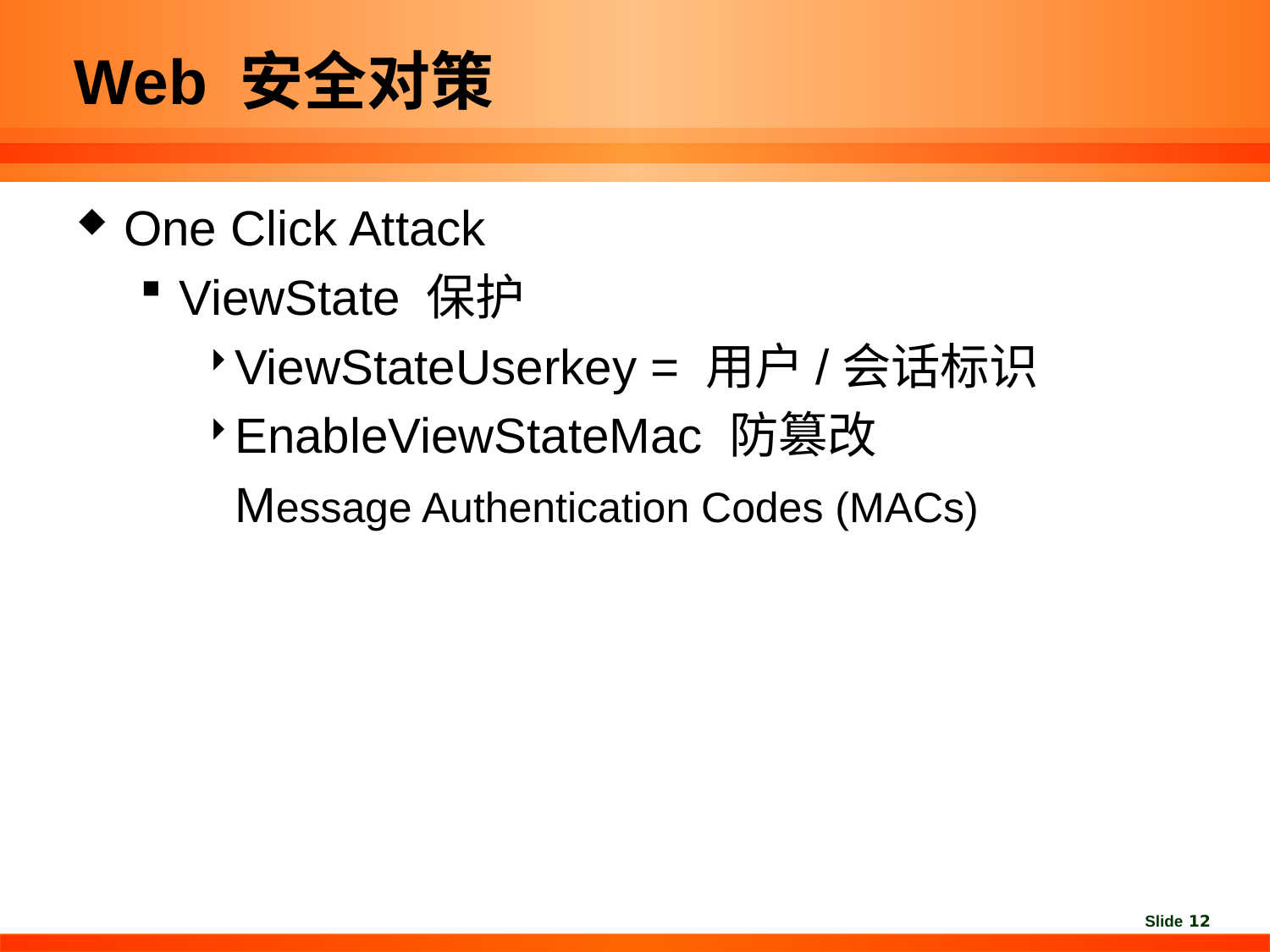

# Web 安全对策
One Click Attack
ViewState 保护
ViewStateUserkey = 用户/会话标识
EnableViewStateMac 防篡改
	Message Authentication Codes (MACs)